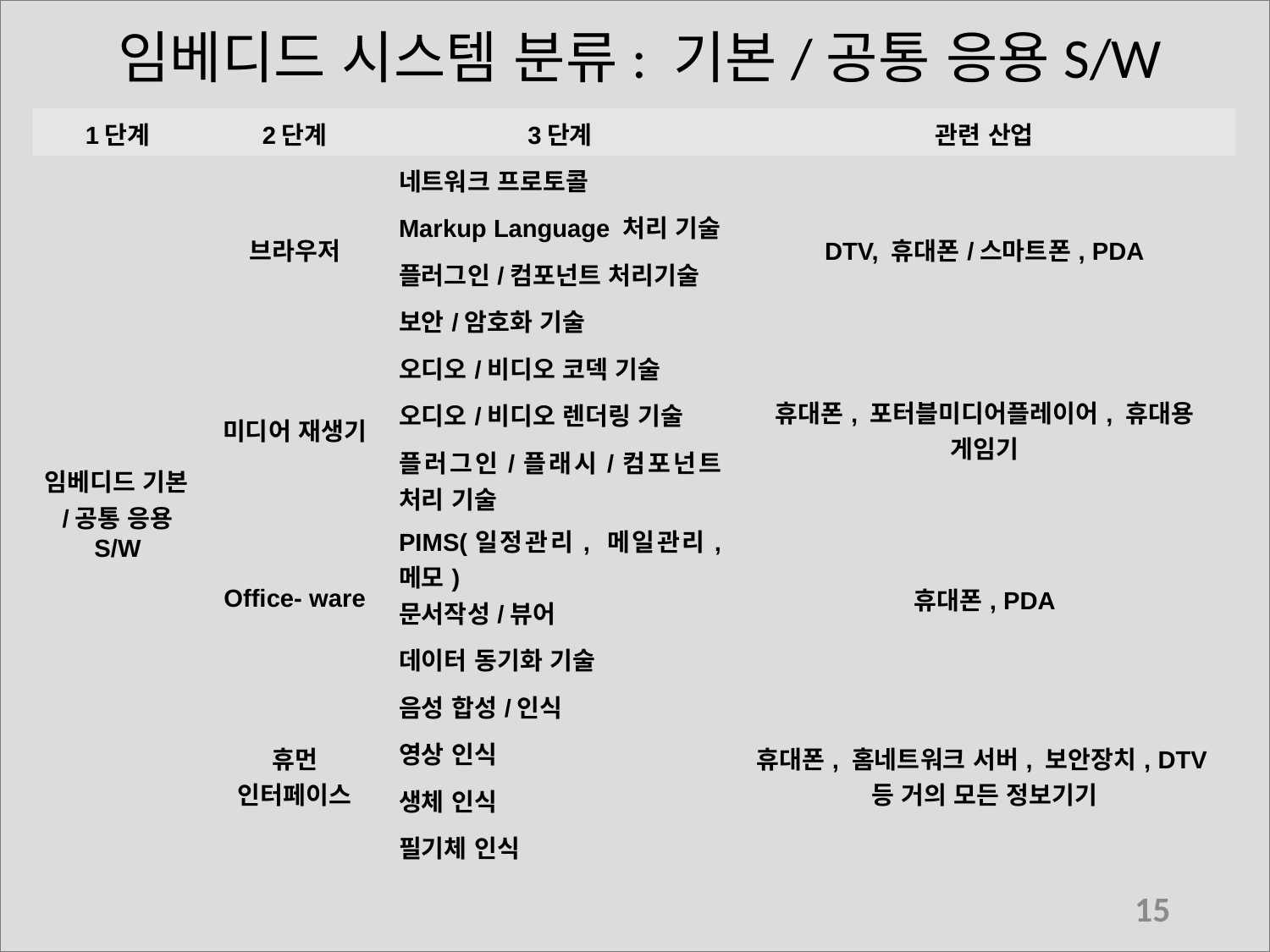

# 임베디드 시스템 분류: 기본/공통 응용S/W
| 1단계 | 2단계 | 3단계 | 관련 산업 |
| --- | --- | --- | --- |
| 임베디드 기본/공통 응용 S/W | 브라우저 | 네트워크 프로토콜 | DTV, 휴대폰/스마트폰, PDA |
|  |  | Markup Language 처리 기술 |  |
|  |  | 플러그인/컴포넌트 처리기술 |  |
|  |  | 보안/암호화 기술 |  |
|  | 미디어 재생기 | 오디오/비디오 코덱 기술 | 휴대폰, 포터블미디어플레이어, 휴대용 게임기 |
|  |  | 오디오/비디오 렌더링 기술 |  |
|  |  | 플러그인/플래시/컴포넌트 처리 기술 |  |
|  | Office- ware | PIMS(일정관리, 메일관리, 메모) | 휴대폰, PDA |
|  |  | 문서작성/뷰어 |  |
|  |  | 데이터 동기화 기술 |  |
|  | 휴먼 인터페이스 | 음성 합성/인식 | 휴대폰, 홈네트워크 서버, 보안장치, DTV등 거의 모든 정보기기 |
|  |  | 영상 인식 |  |
|  |  | 생체 인식 |  |
|  |  | 필기체 인식 |  |

15